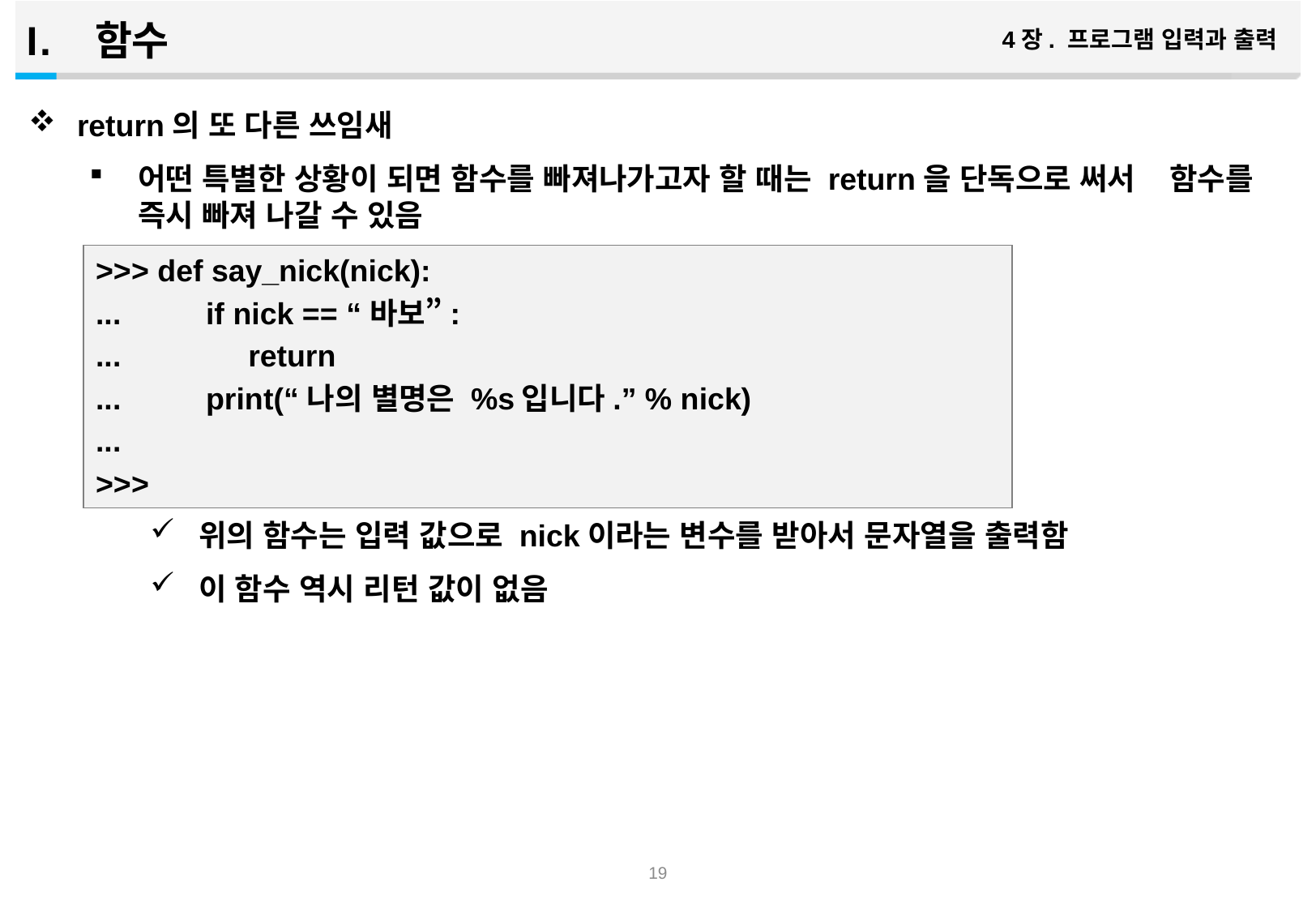

함수
4장. 프로그램 입력과 출력
return의 또 다른 쓰임새
어떤 특별한 상황이 되면 함수를 빠져나가고자 할 때는 return을 단독으로 써서    함수를 즉시 빠져 나갈 수 있음

위의 함수는 입력 값으로 nick이라는 변수를 받아서 문자열을 출력함
이 함수 역시 리턴 값이 없음
>>> def say_nick(nick):
...          if nick == “바보”:
...               return
...          print(“나의 별명은 %s입니다.” % nick)
...
>>>

19